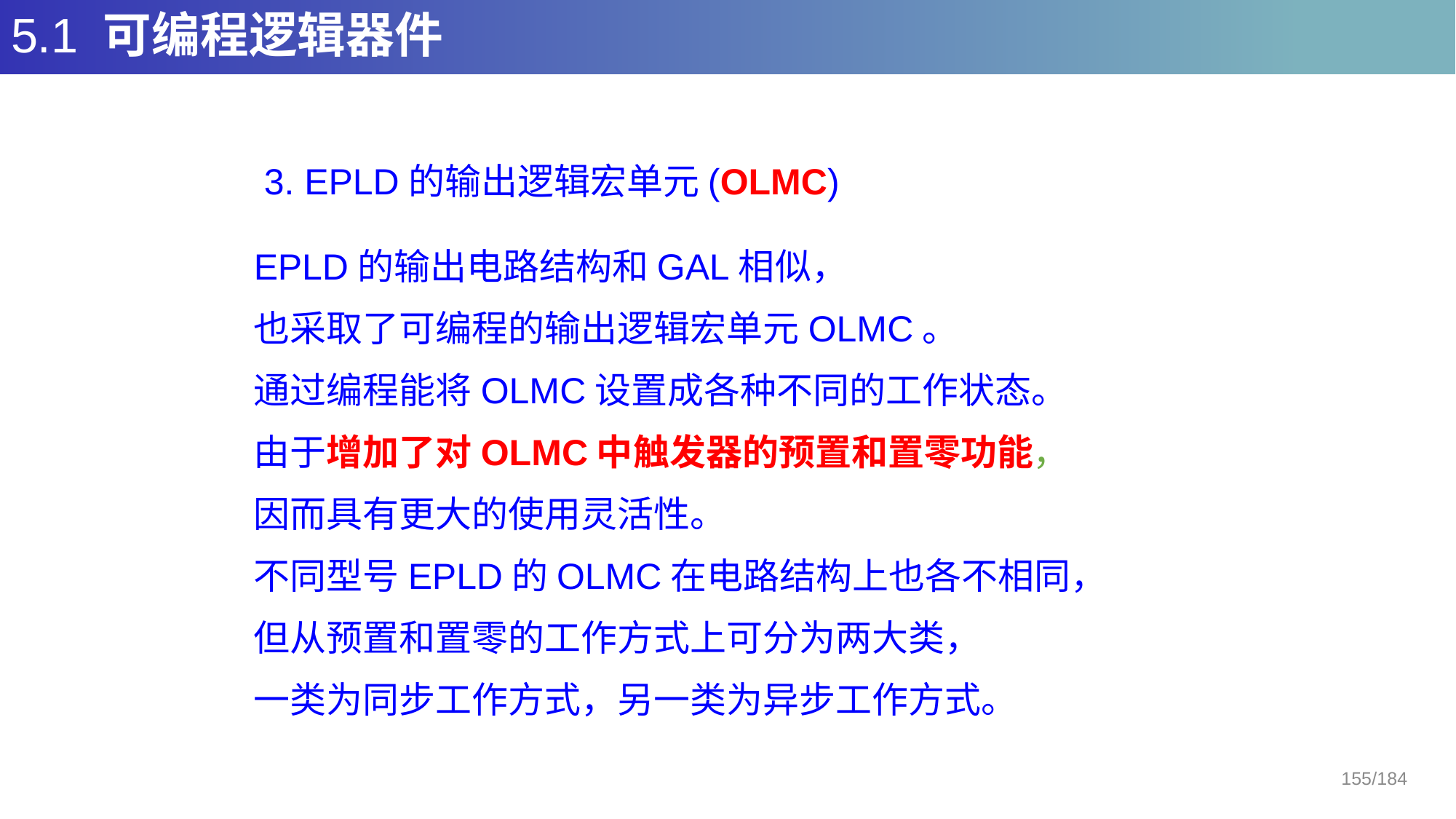

# 5.1 可编程逻辑器件
3. EPLD的输出逻辑宏单元(OLMC)
EPLD的输出电路结构和GAL相似，
也采取了可编程的输出逻辑宏单元OLMC。
通过编程能将OLMC设置成各种不同的工作状态。
由于增加了对OLMC中触发器的预置和置零功能，
因而具有更大的使用灵活性。
不同型号EPLD的OLMC在电路结构上也各不相同，
但从预置和置零的工作方式上可分为两大类，
一类为同步工作方式，另一类为异步工作方式。
155/184